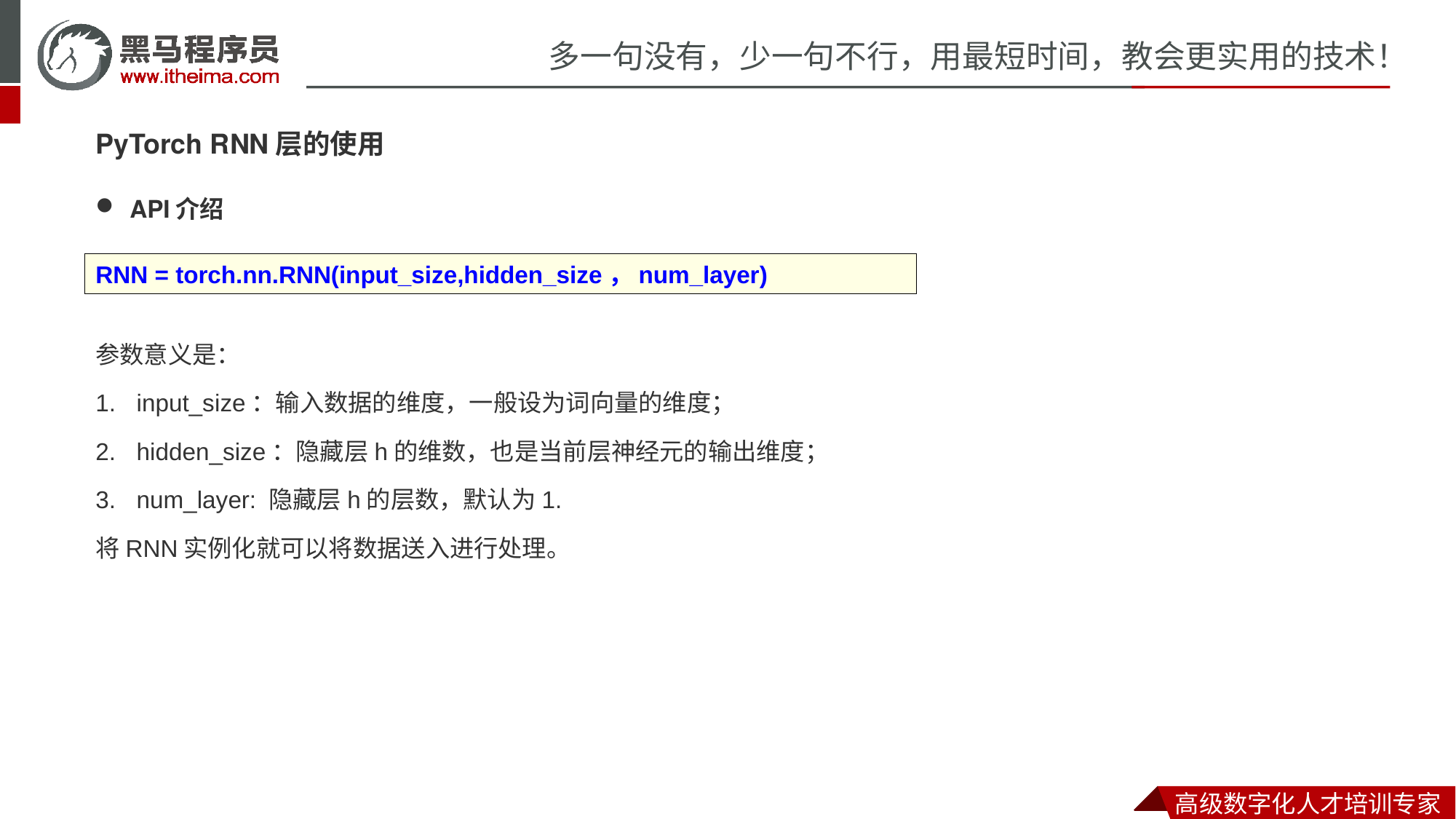

PyTorch RNN层的使用
API介绍

参数意义是：
input_size：输入数据的维度，一般设为词向量的维度；
hidden_size：隐藏层h的维数，也是当前层神经元的输出维度；
num_layer: 隐藏层h的层数，默认为1.
将RNN实例化就可以将数据送入进行处理。

RNN = torch.nn.RNN(input_size,hidden_size，num_layer)